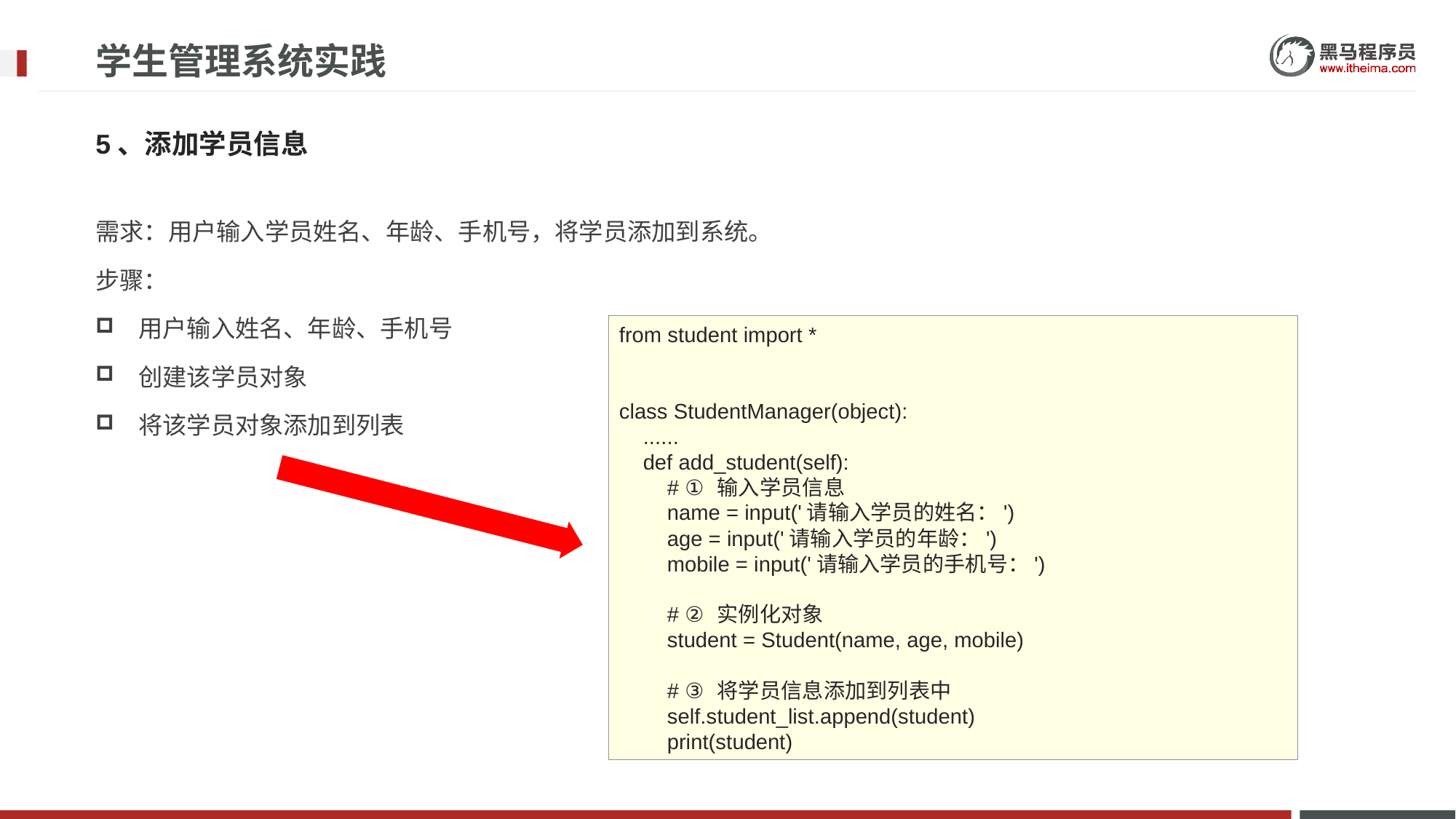

# 学生管理系统实践
5、添加学员信息
需求：用户输入学员姓名、年龄、手机号，将学员添加到系统。
步骤：
用户输入姓名、年龄、手机号
创建该学员对象
将该学员对象添加到列表
from student import *

class StudentManager(object):
    ......
    def add_student(self):
        # ① 输入学员信息
        name = input('请输入学员的姓名：')
        age = input('请输入学员的年龄：')
        mobile = input('请输入学员的手机号：')

        # ② 实例化对象
        student = Student(name, age, mobile)

        # ③ 将学员信息添加到列表中
        self.student_list.append(student)
        print(student)